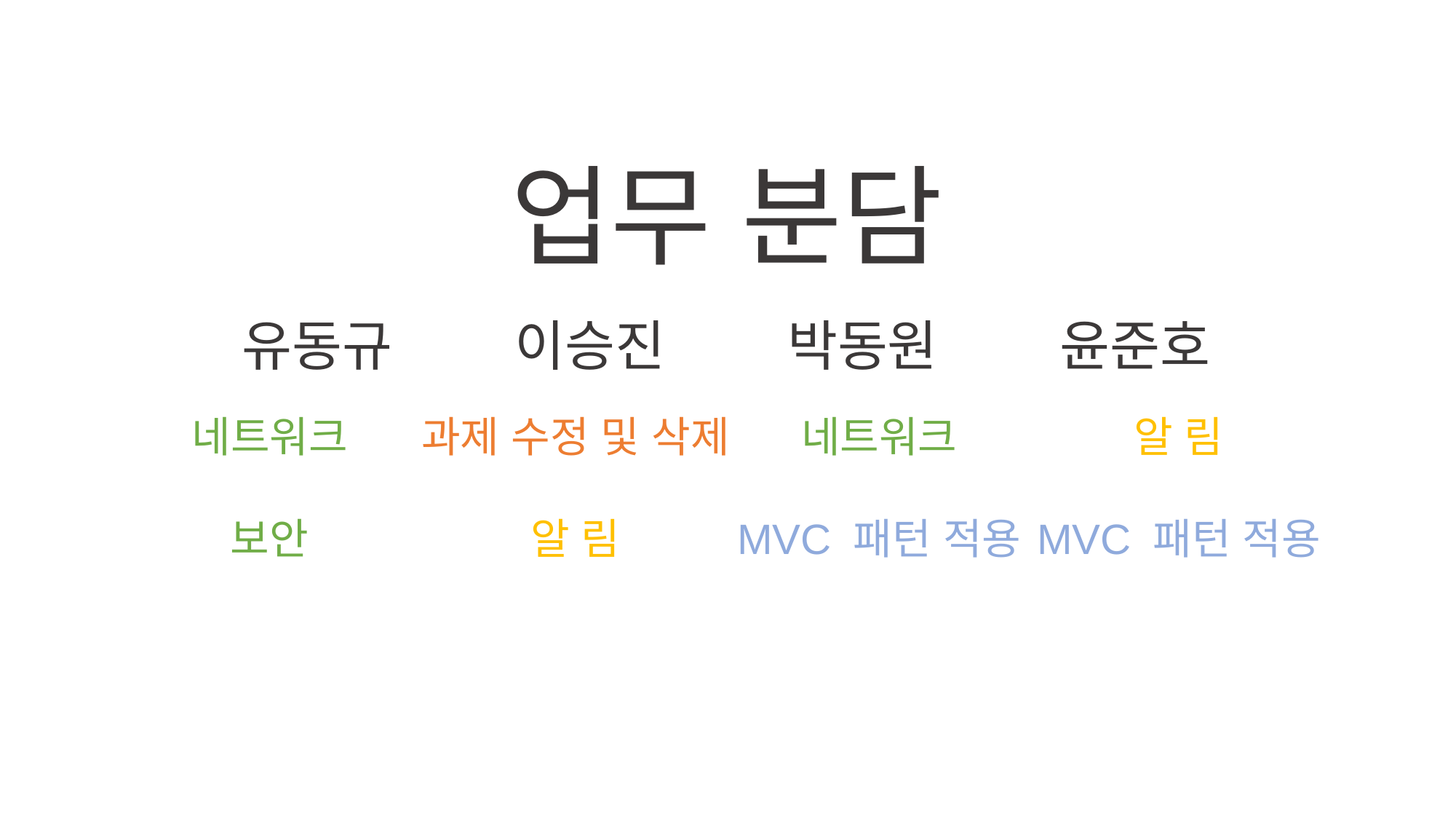

업무 분담
유동규        이승진        박동원        윤준호
네트워크

보안
과제 수정 및 삭제

알 림
네트워크

MVC 패턴 적용
알 림

MVC 패턴 적용